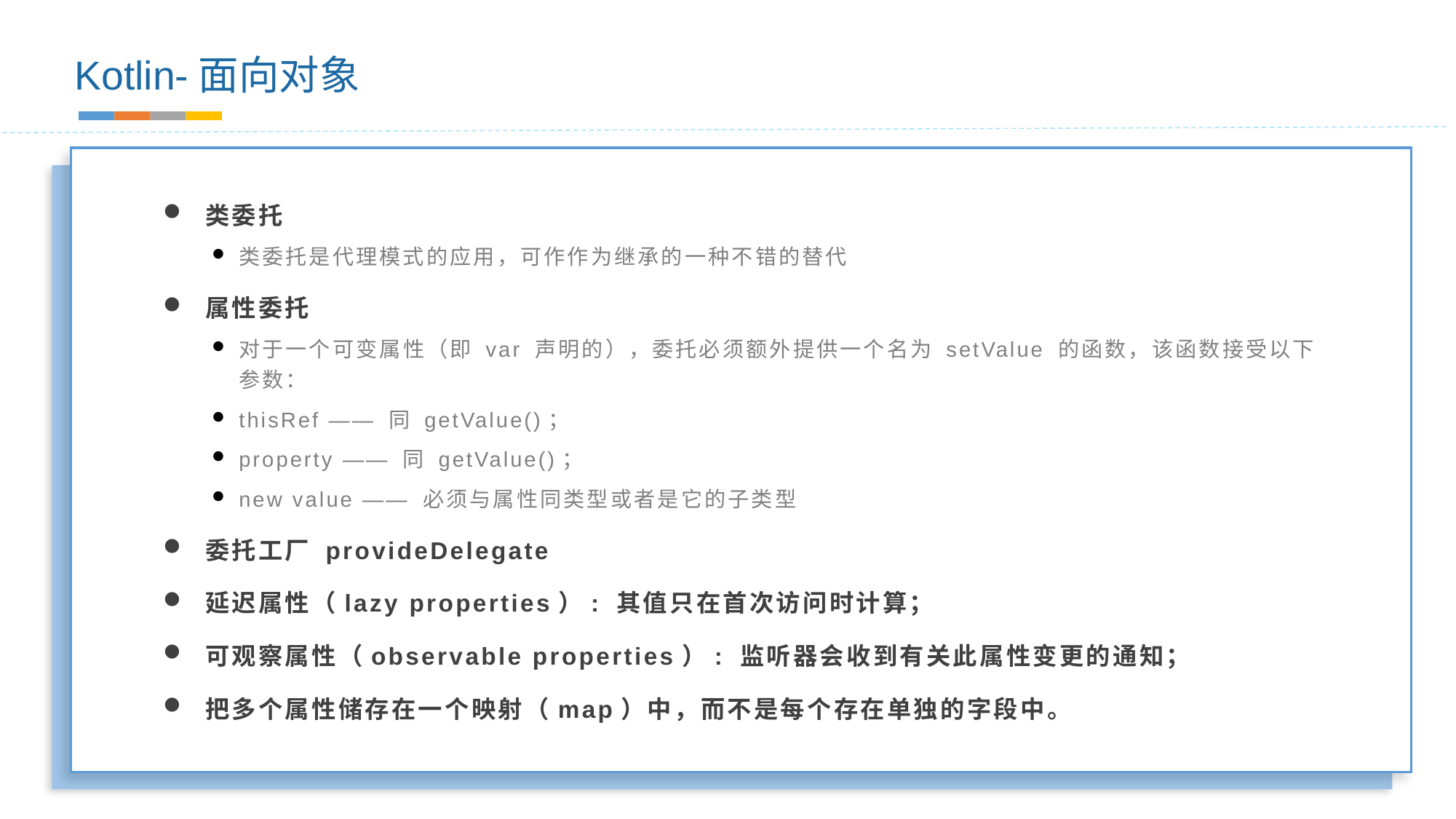

Kotlin-面向对象

类委托
类委托是代理模式的应用，可作作为继承的一种不错的替代
属性委托
对于一个可变属性（即 var 声明的），委托必须额外提供一个名为 setValue 的函数，该函数接受以下参数：
thisRef —— 同 getValue()；
property —— 同 getValue()；
new value —— 必须与属性同类型或者是它的子类型
委托工厂 provideDelegate
延迟属性（lazy properties）: 其值只在首次访问时计算；
可观察属性（observable properties）: 监听器会收到有关此属性变更的通知；
把多个属性储存在一个映射（map）中，而不是每个存在单独的字段中。